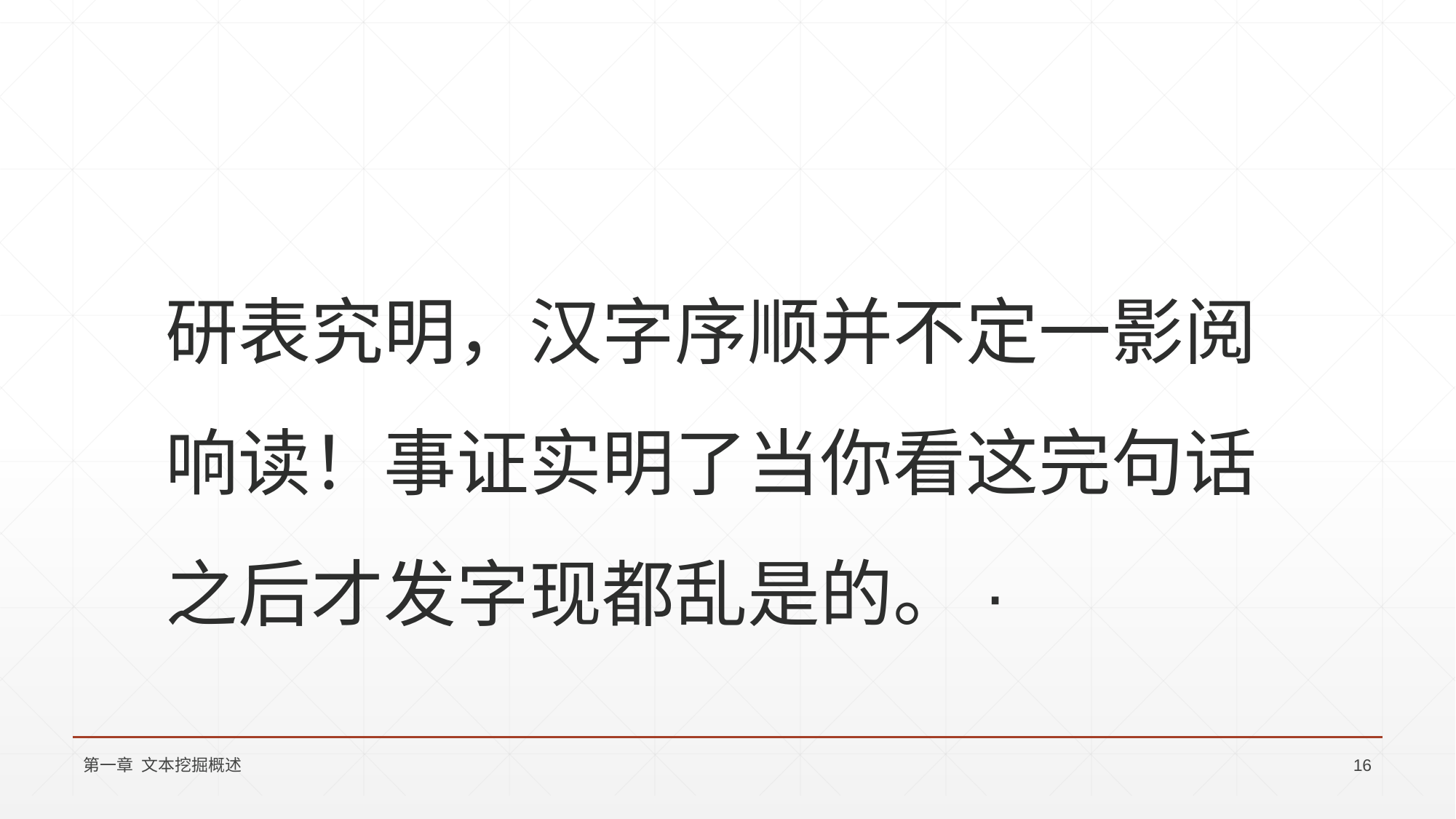

#
研表究明，汉字序顺并不定一影阅响读！事证实明了当你看这完句话之后才发字现都乱是的。·
第一章  文本挖掘概述
16